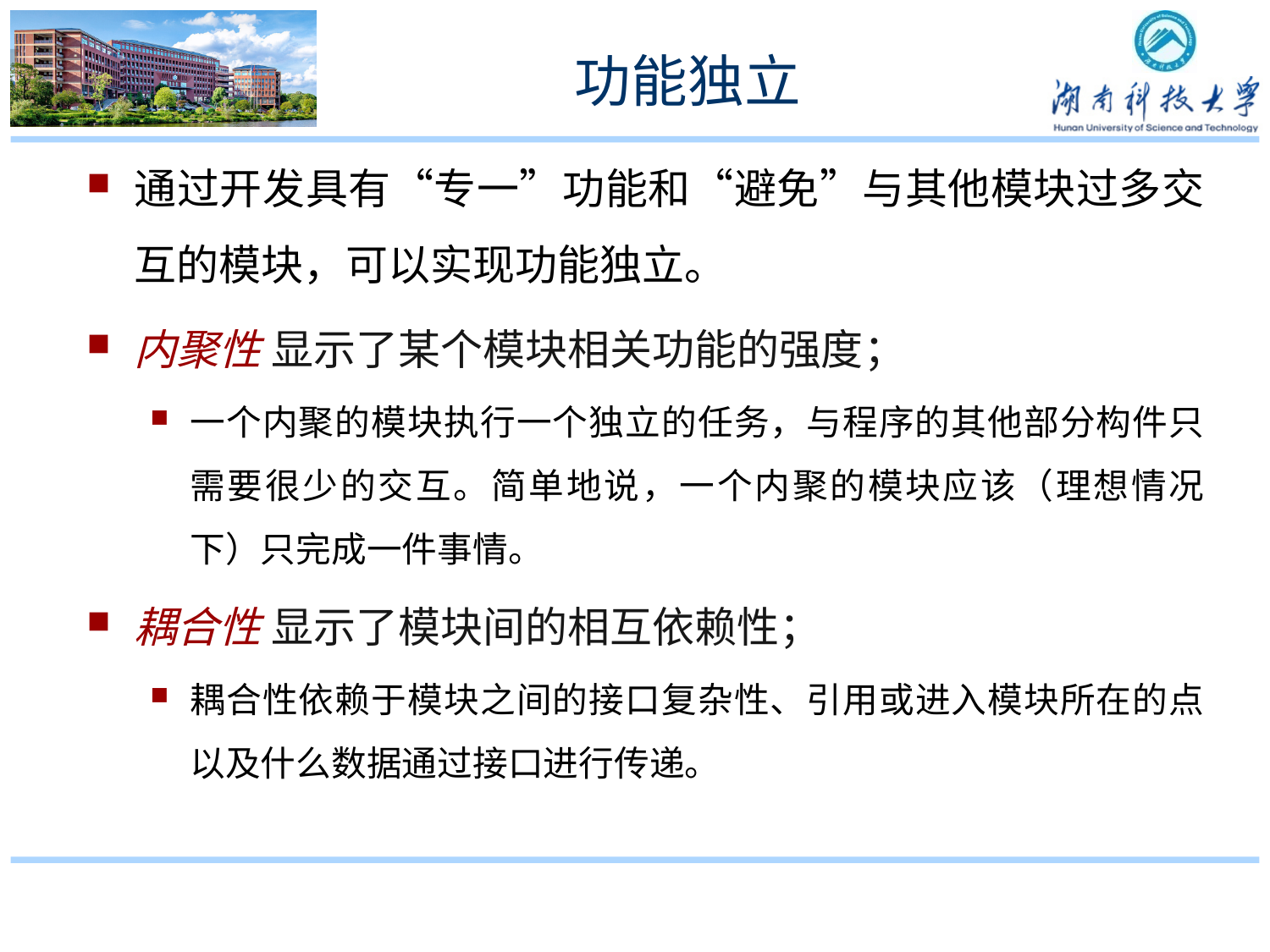

# 功能独立
通过开发具有“专一”功能和“避免”与其他模块过多交互的模块，可以实现功能独立。
内聚性 显示了某个模块相关功能的强度；
一个内聚的模块执行一个独立的任务，与程序的其他部分构件只需要很少的交互。简单地说，一个内聚的模块应该（理想情况下）只完成一件事情。
耦合性 显示了模块间的相互依赖性；
耦合性依赖于模块之间的接口复杂性、引用或进入模块所在的点以及什么数据通过接口进行传递。
22